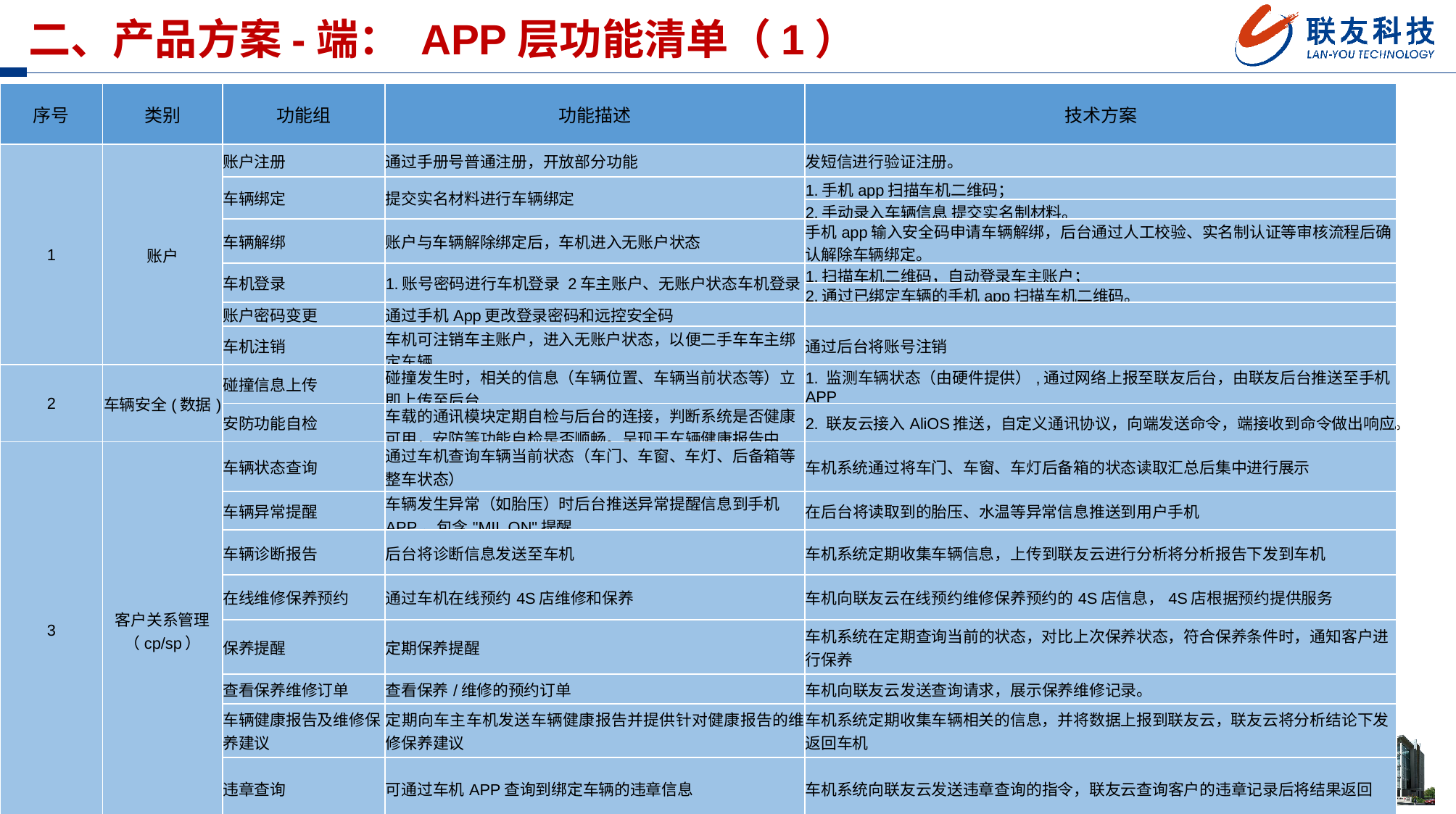

二、产品方案-端： APP层功能清单（1）
| 序号 | 类别 | 功能组 | 功能描述 | 技术方案 |
| --- | --- | --- | --- | --- |
| 1 | 账户 | 账户注册 | 通过手册号普通注册，开放部分功能 | 发短信进行验证注册。 |
|  |  | 车辆绑定 | 提交实名材料进行车辆绑定 | 1.手机app扫描车机二维码； |
|  |  |  |  | 2.手动录入车辆信息 提交实名制材料。 |
|  |  | 车辆解绑 | 账户与车辆解除绑定后，车机进入无账户状态 | 手机app输入安全码申请车辆解绑，后台通过人工校验、实名制认证等审核流程后确认解除车辆绑定。 |
|  |  | 车机登录 | 1.账号密码进行车机登录 2车主账户、无账户状态车机登录 | 1.扫描车机二维码，自动登录车主账户； |
|  |  |  |  | 2.通过已绑定车辆的手机app扫描车机二维码。 |
|  |  | 账户密码变更 | 通过手机App更改登录密码和远控安全码 |  |
|  |  | 车机注销 | 车机可注销车主账户，进入无账户状态，以便二手车车主绑定车辆 | 通过后台将账号注销 |
| 2 | 车辆安全(数据) | 碰撞信息上传 | 碰撞发生时，相关的信息（车辆位置、车辆当前状态等）立即上传至后台 | 1. 监测车辆状态（由硬件提供）,通过网络上报至联友后台，由联友后台推送至手机APP |
|  |  | 安防功能自检 | 车载的通讯模块定期自检与后台的连接，判断系统是否健康可用，安防等功能自检是否顺畅。呈现于车辆健康报告中 | 2. 联友云接入AliOS推送，自定义通讯协议，向端发送命令，端接收到命令做出响应。 |
| 3 | 客户关系管理（cp/sp） | 车辆状态查询 | 通过车机查询车辆当前状态（车门、车窗、车灯、后备箱等整车状态） | 车机系统通过将车门、车窗、车灯后备箱的状态读取汇总后集中进行展示 |
|  |  | 车辆异常提醒 | 车辆发生异常（如胎压）时后台推送异常提醒信息到手机APP，包含"MIL ON"提醒 | 在后台将读取到的胎压、水温等异常信息推送到用户手机 |
|  |  | 车辆诊断报告 | 后台将诊断信息发送至车机 | 车机系统定期收集车辆信息，上传到联友云进行分析将分析报告下发到车机 |
|  |  | 在线维修保养预约 | 通过车机在线预约4S店维修和保养 | 车机向联友云在线预约维修保养预约的4S店信息，4S店根据预约提供服务 |
|  |  | 保养提醒 | 定期保养提醒 | 车机系统在定期查询当前的状态，对比上次保养状态，符合保养条件时，通知客户进行保养 |
|  |  | 查看保养维修订单 | 查看保养/维修的预约订单 | 车机向联友云发送查询请求，展示保养维修记录。 |
|  |  | 车辆健康报告及维修保养建议 | 定期向车主车机发送车辆健康报告并提供针对健康报告的维修保养建议 | 车机系统定期收集车辆相关的信息，并将数据上报到联友云，联友云将分析结论下发返回车机 |
|  |  | 违章查询 | 可通过车机APP查询到绑定车辆的违章信息 | 车机系统向联友云发送违章查询的指令，联友云查询客户的违章记录后将结果返回 |